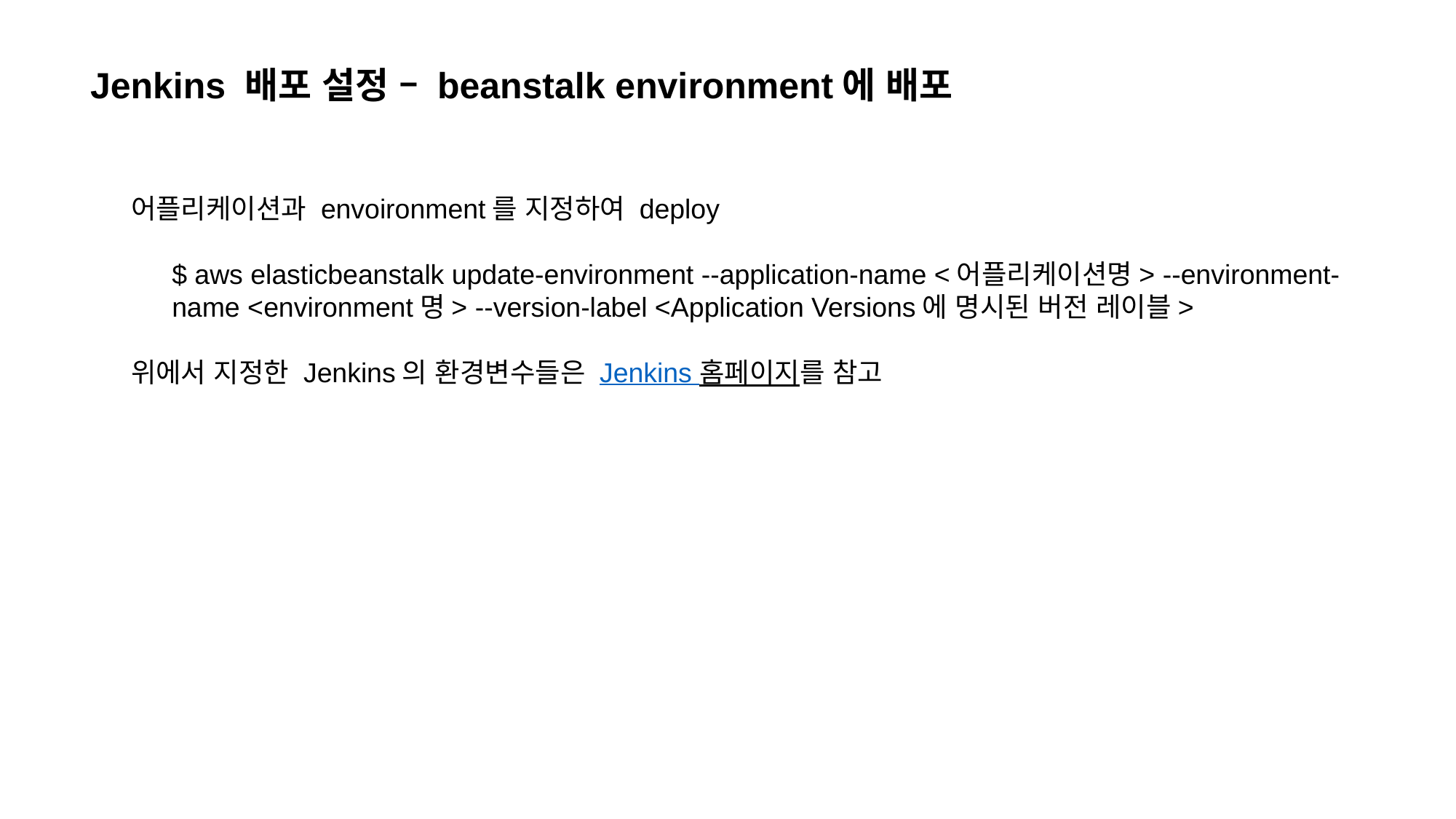

Jenkins 배포 설정 – beanstalk environment에 배포
어플리케이션과 envoironment를 지정하여 deploy

	$ aws elasticbeanstalk update-environment --application-name <어플리케이션명> --environment-name <environment명> --version-label <Application Versions에 명시된 버전 레이블>

위에서 지정한 Jenkins의 환경변수들은 Jenkins 홈페이지를 참고